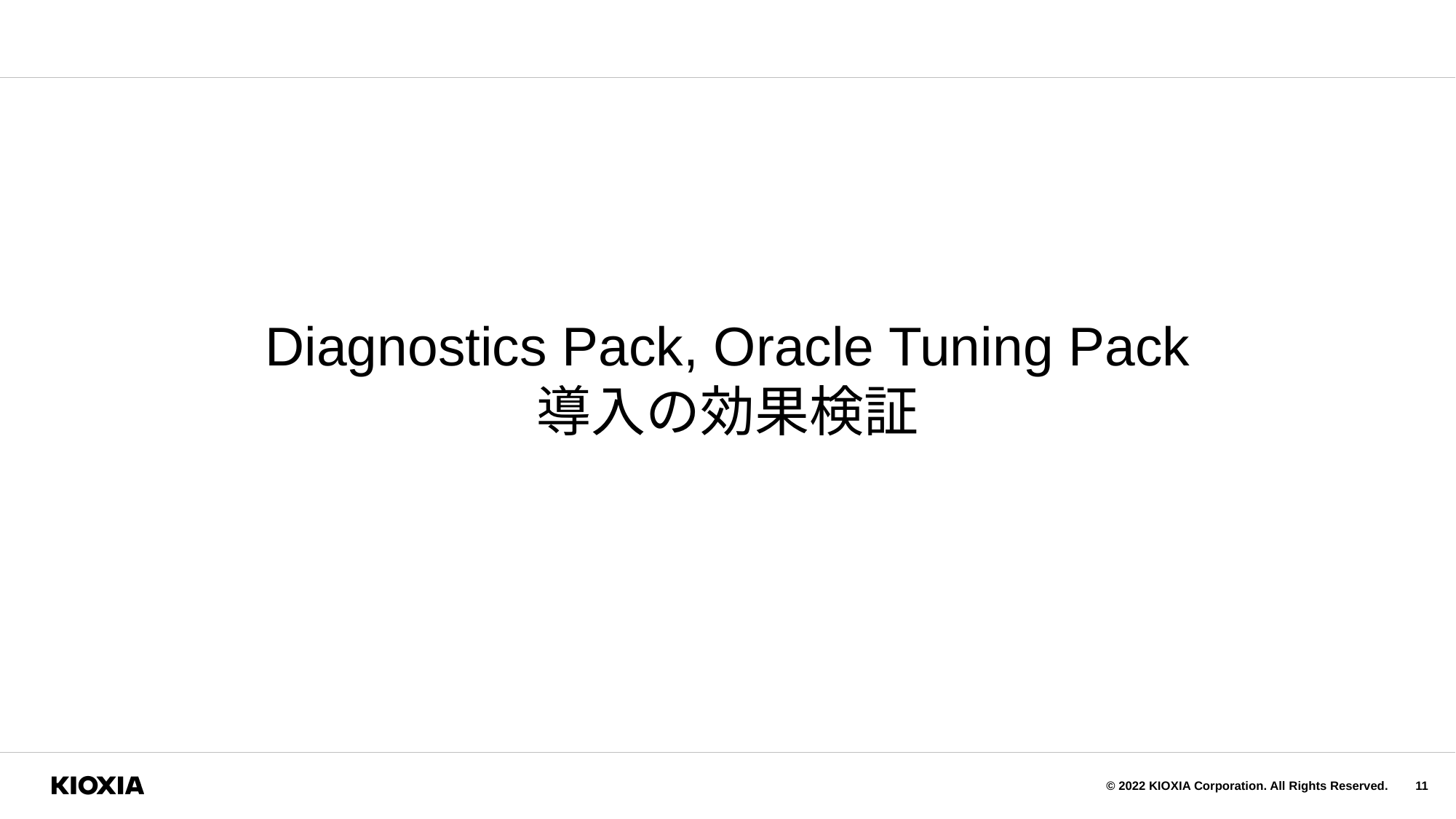

#
Diagnostics Pack, Oracle Tuning Pack
導入の効果検証